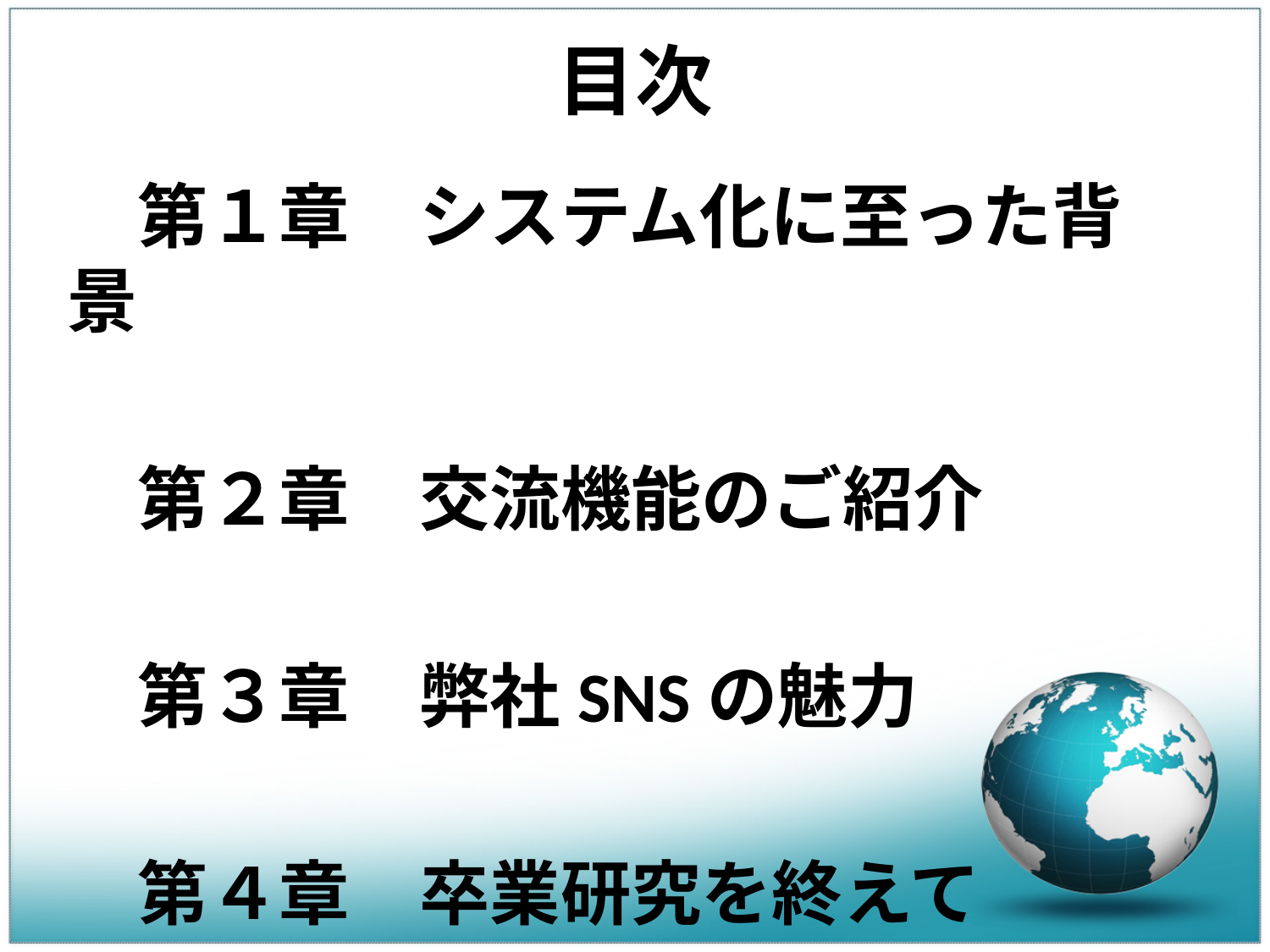

目次
　第１章　システム化に至った背景

　第２章　交流機能のご紹介

　第３章　弊社SNSの魅力

　第４章　卒業研究を終えて